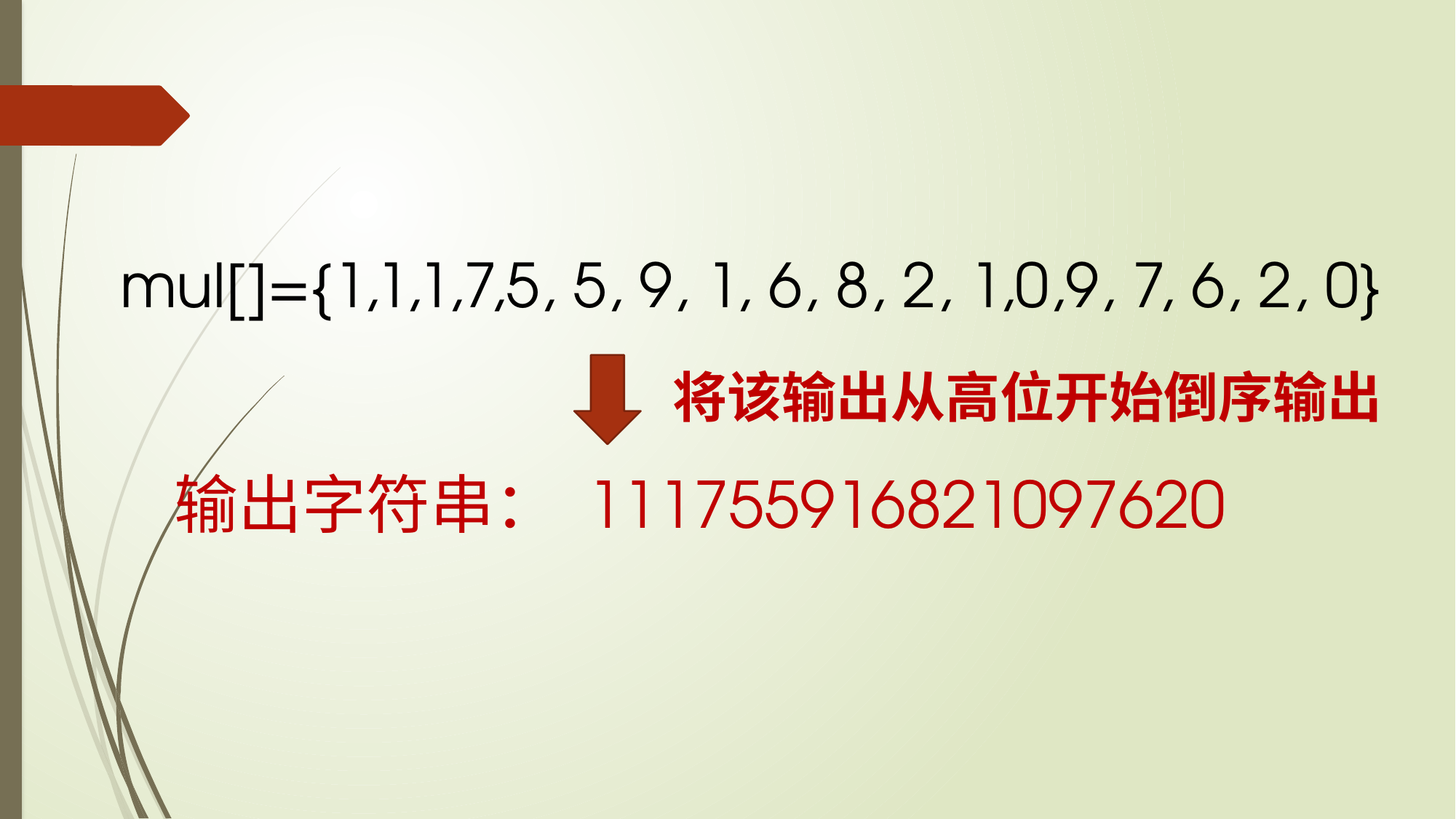

mul[]={1,1,1,7,5, 5, 9, 1, 6, 8, 2, 1,0,9, 7, 6, 2, 0}

将该输出从高位开始倒序输出
输出字符串： 111755916821097620